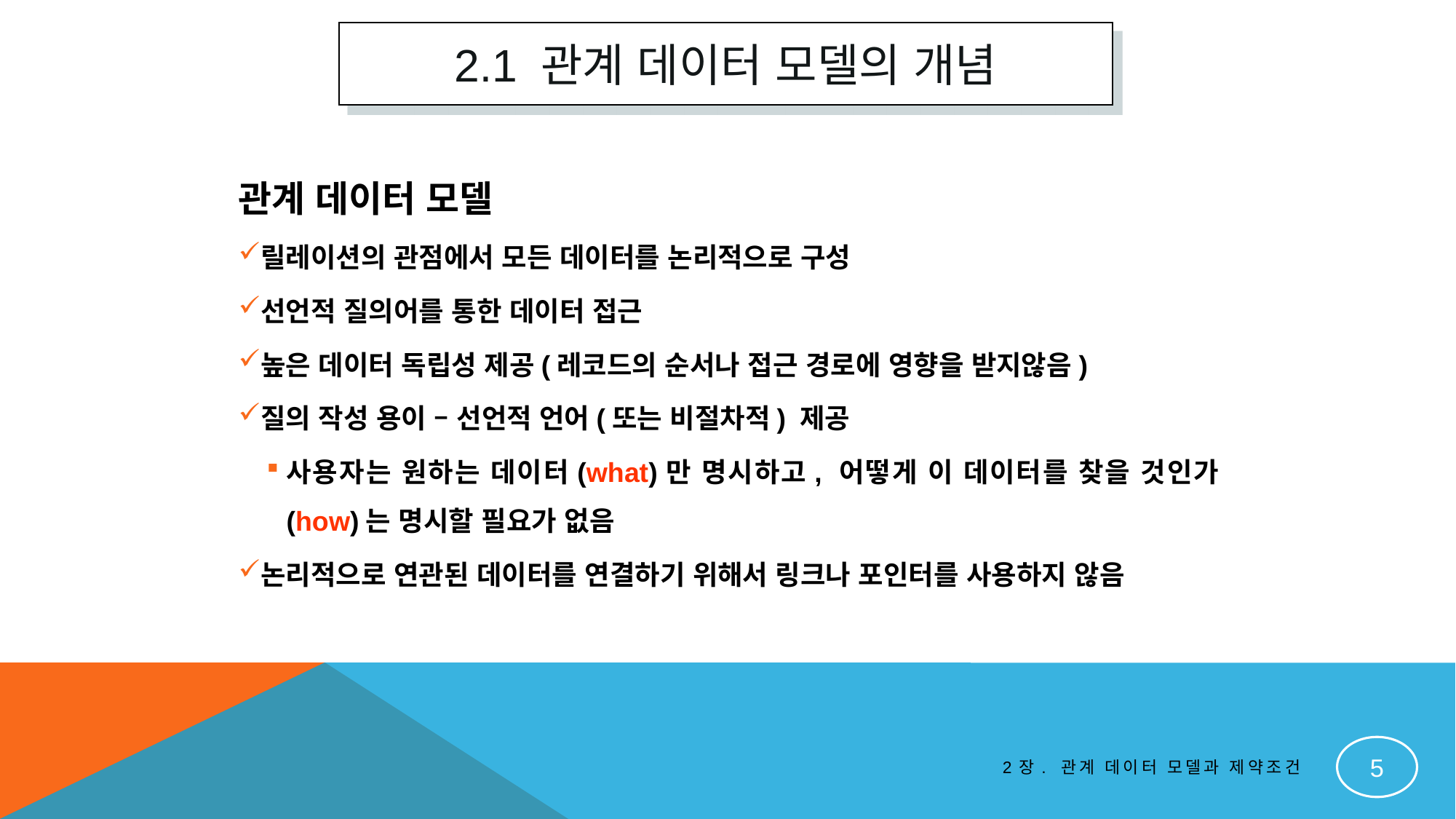

2.1 관계 데이터 모델의 개념
관계 데이터 모델
릴레이션의 관점에서 모든 데이터를 논리적으로 구성
선언적 질의어를 통한 데이터 접근
높은 데이터 독립성 제공(레코드의 순서나 접근 경로에 영향을 받지않음)
질의 작성 용이 – 선언적 언어(또는 비절차적) 제공
사용자는 원하는 데이터(what)만 명시하고, 어떻게 이 데이터를 찾을 것인가(how)는 명시할 필요가 없음
논리적으로 연관된 데이터를 연결하기 위해서 링크나 포인터를 사용하지 않음
5
2장. 관계 데이터 모델과 제약조건